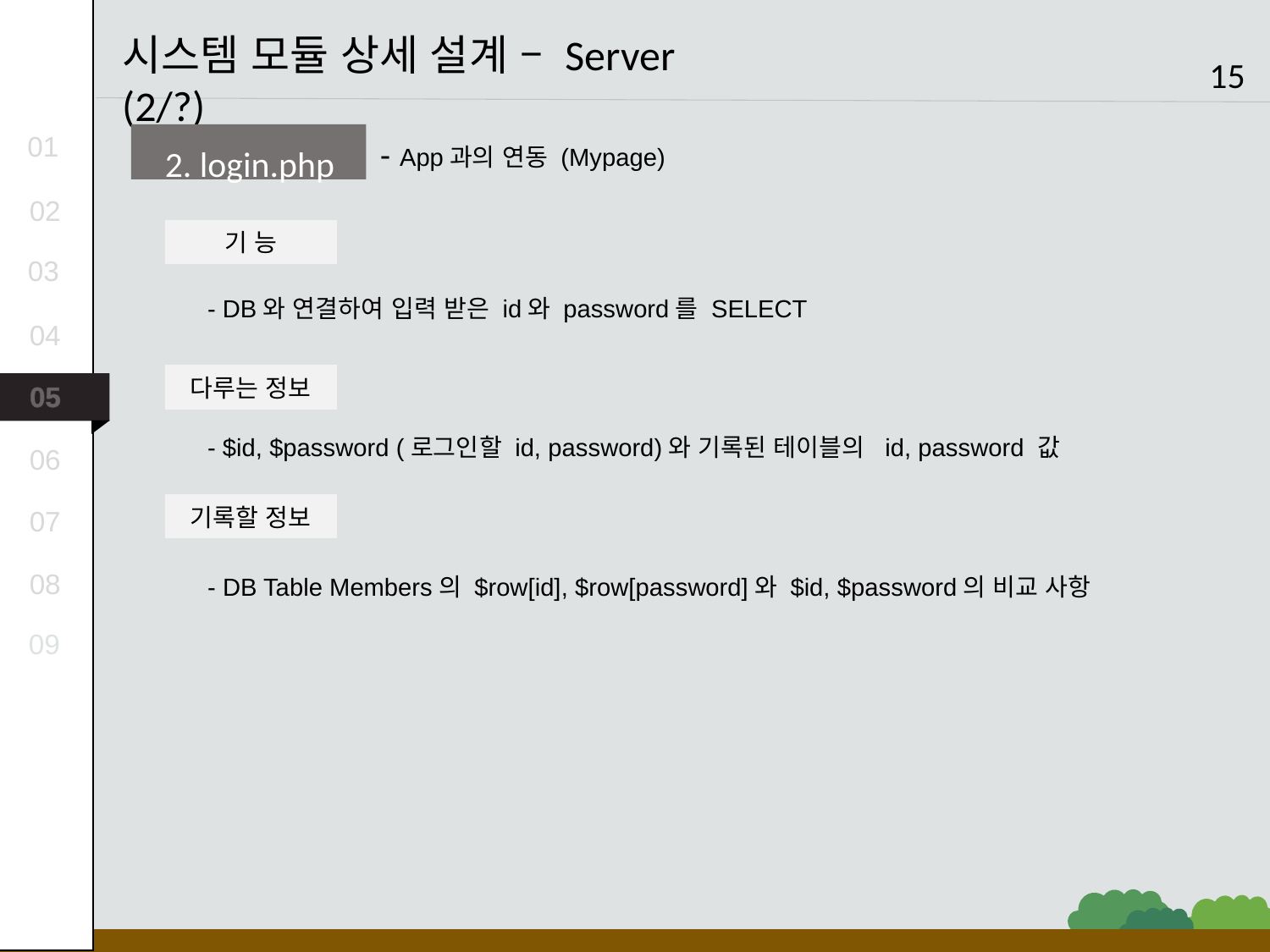

시스템 모듈 상세 설계 – Server (2/?)
15
2. login.php

- App과의 연동 (Mypage)
기 능
- DB와 연결하여 입력 받은 id와 password를 SELECT
다루는 정보
- $id, $password (로그인할 id, password)와 기록된 테이블의  id, password 값
기록할 정보
- DB Table Members의 $row[id], $row[password]와 $id, $password의 비교 사항
01
02
03

04
05

06
07
08
09